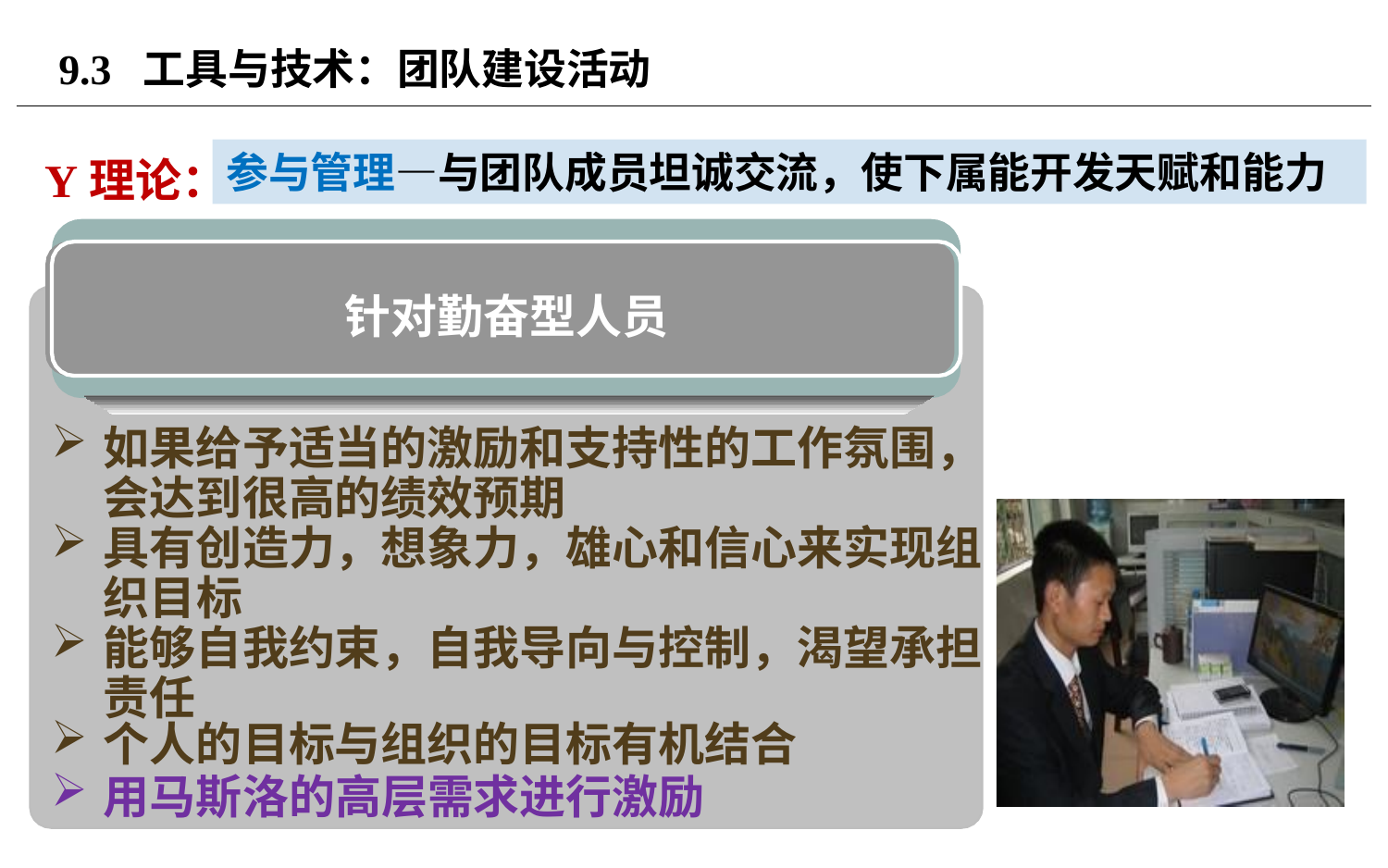

# 9.3  工具与技术：团队建设活动
Y理论：

参与管理—与团队成员坦诚交流，使下属能开发天赋和能力

针对勤奋型人员

如果给予适当的激励和支持性的工作氛围， 会达到很高的绩效预期
具有创造力，想象力，雄心和信心来实现组 织目标
能够自我约束，自我导向与控制，渴望承担 责任
个人的目标与组织的目标有机结合
用马斯洛的高层需求进行激励